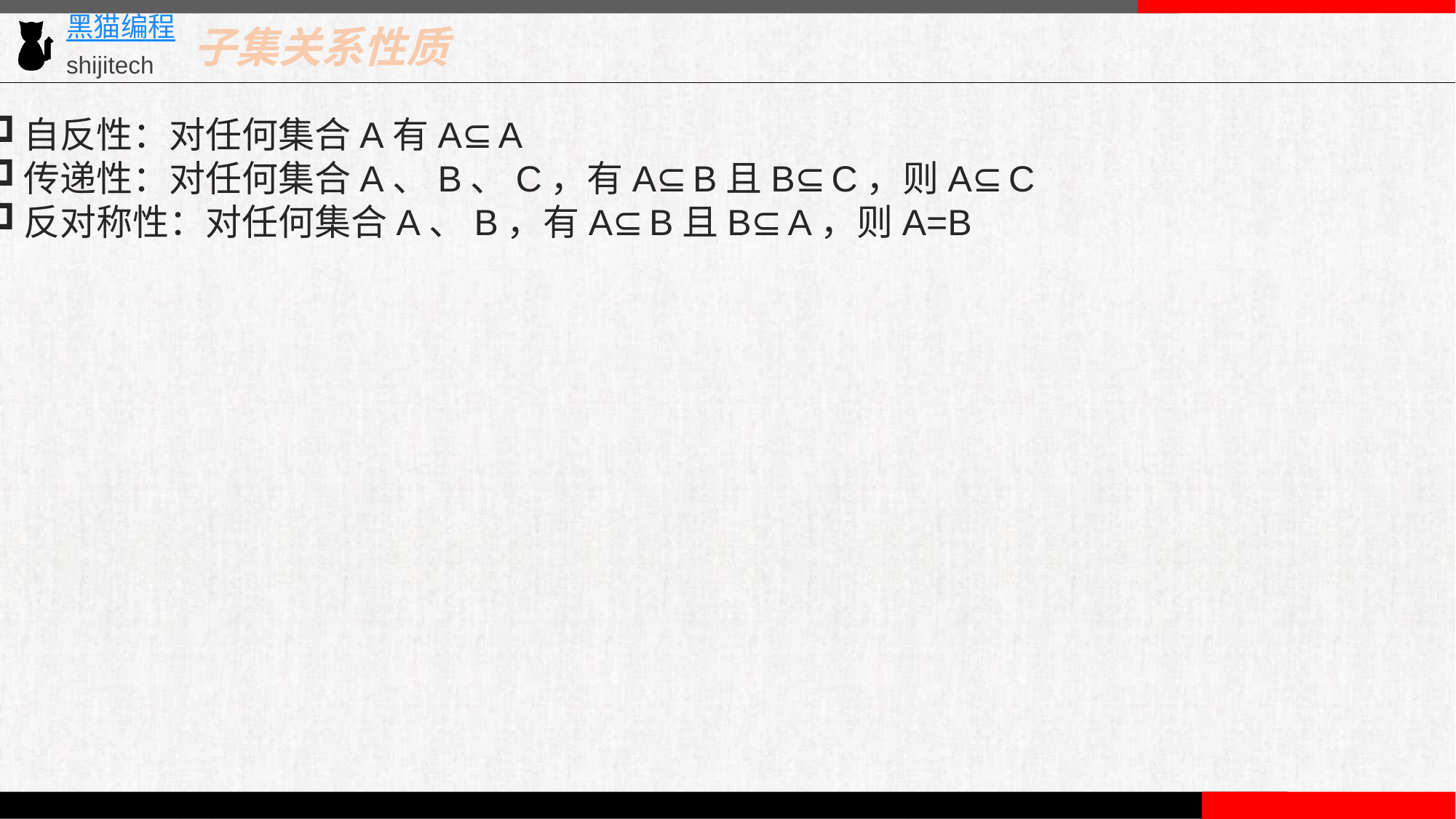

子集关系性质
自反性：对任何集合A有A⊆A
传递性：对任何集合A、B、C，有A⊆B且B⊆C，则A⊆C
反对称性：对任何集合A、B，有A⊆B且B⊆A，则A=B